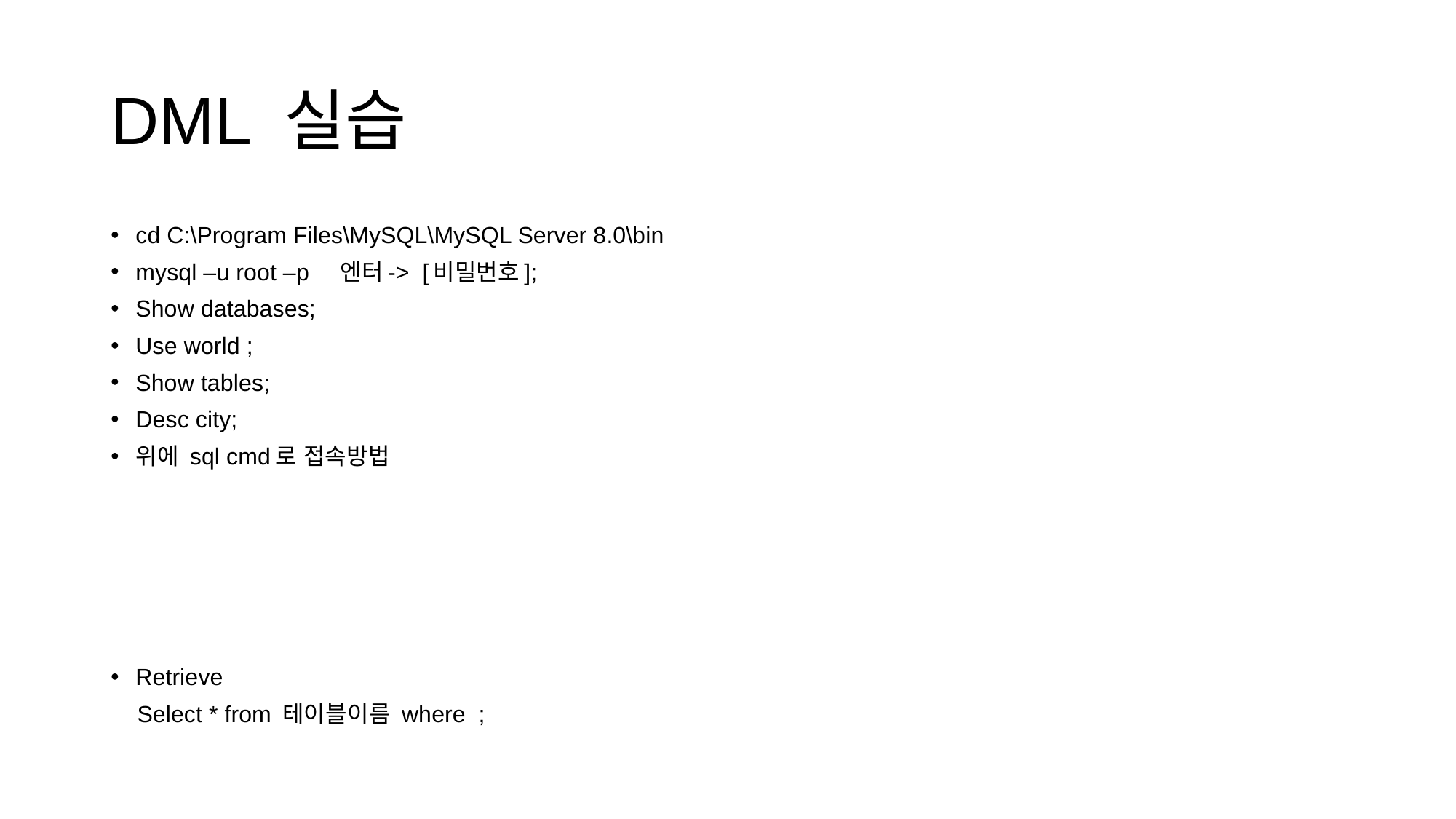

# DML 실습
cd C:\Program Files\MySQL\MySQL Server 8.0\bin
mysql –u root –p    엔터->  [비밀번호];
Show databases;
Use world ;
Show tables;
Desc city;
위에 sql cmd로 접속방법

Retrieve
    Select * from 테이블이름 where  ;